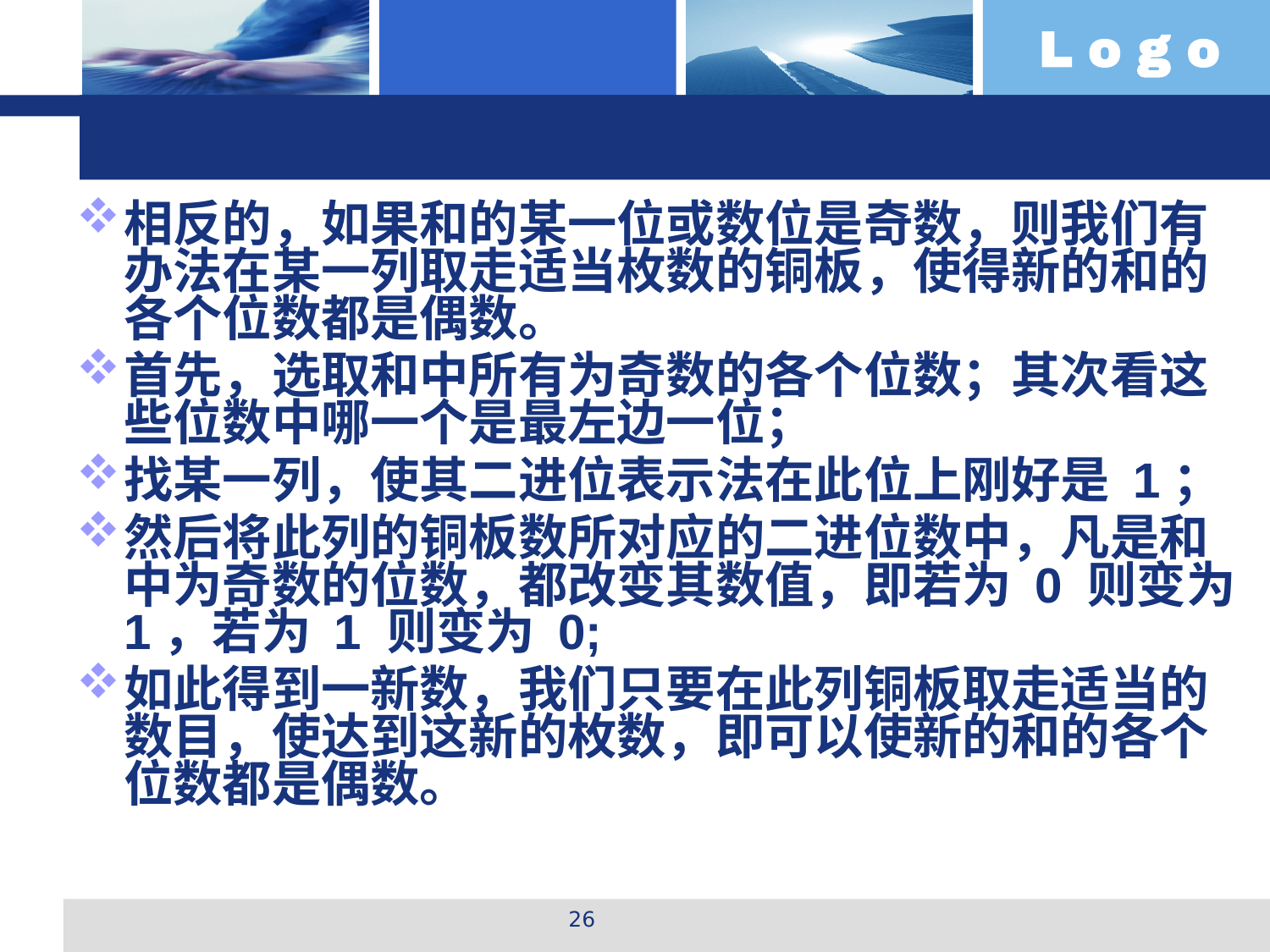

#
相反的，如果和的某一位或数位是奇数，则我们有办法在某一列取走适当枚数的铜板，使得新的和的各个位数都是偶数。
首先，选取和中所有为奇数的各个位数；其次看这些位数中哪一个是最左边一位；
找某一列，使其二进位表示法在此位上刚好是 1；
然后将此列的铜板数所对应的二进位数中，凡是和中为奇数的位数，都改变其数值，即若为 0 则变为 1，若为 1 则变为 0;
如此得到一新数，我们只要在此列铜板取走适当的数目，使达到这新的枚数，即可以使新的和的各个位数都是偶数。
26